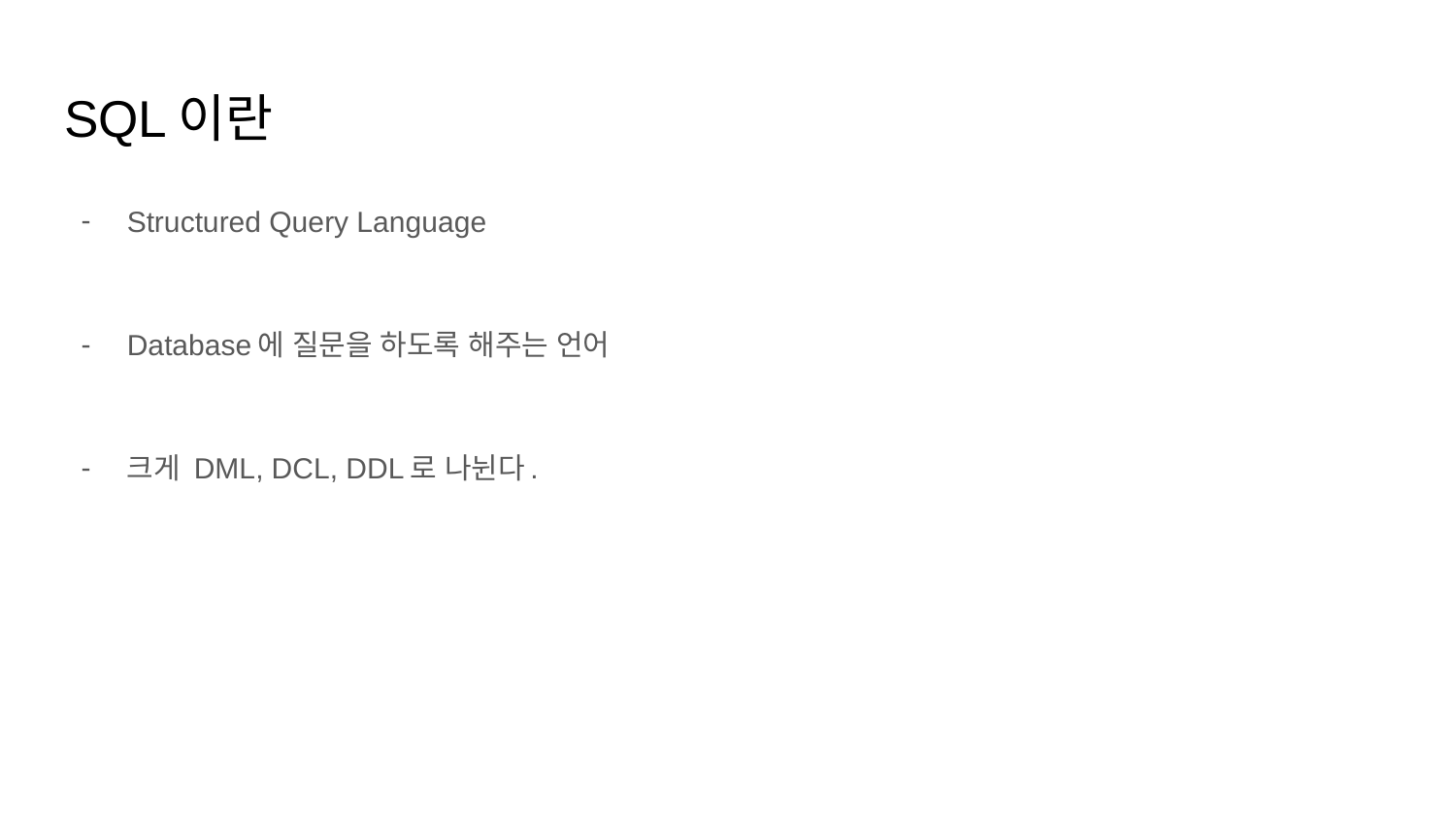

# SQL이란
Structured Query Language
Database에 질문을 하도록 해주는 언어
크게 DML, DCL, DDL로 나뉜다.